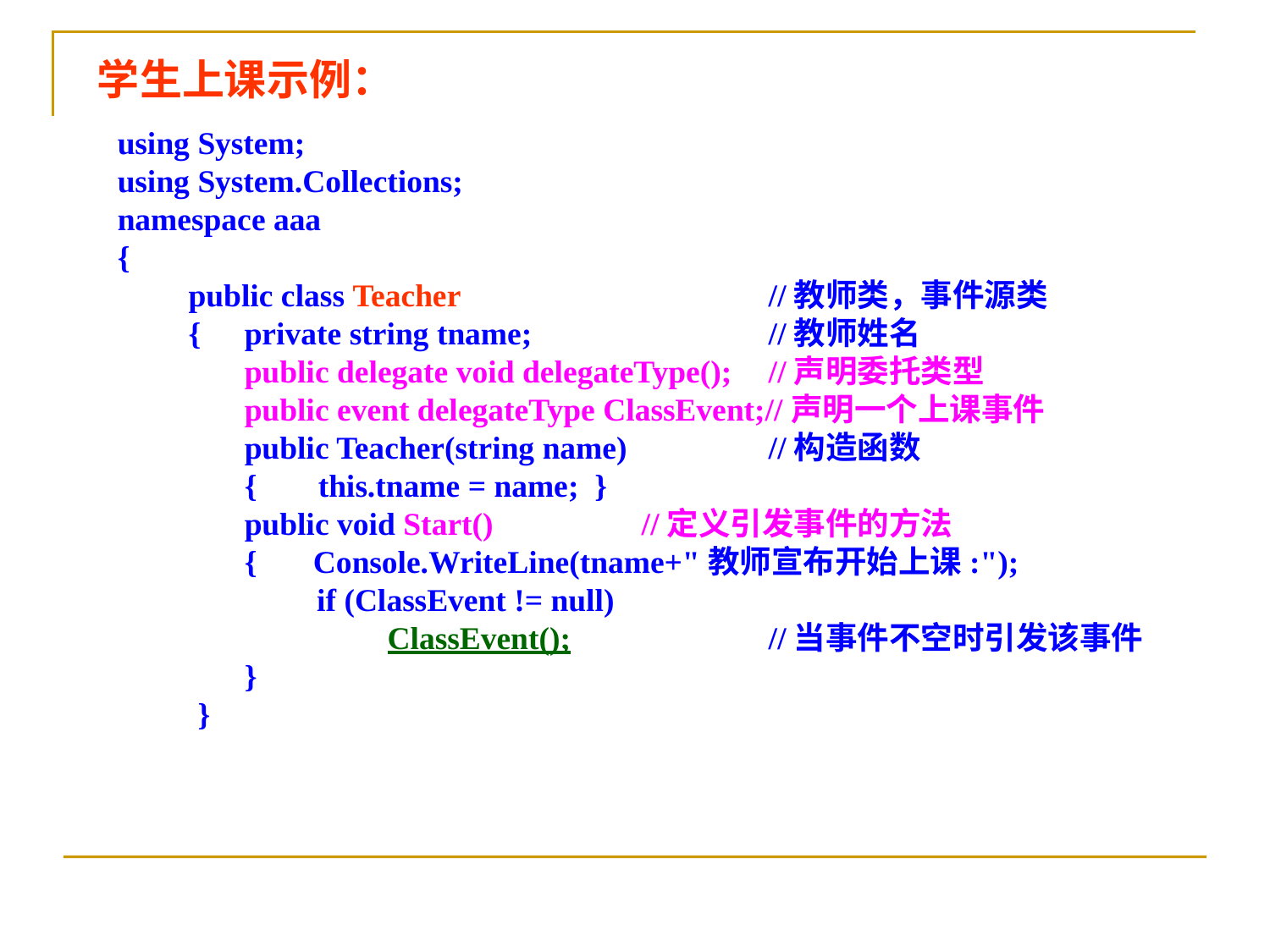

学生上课示例：
using System;
using System.Collections;
namespace aaa
{
　　public class Teacher			  //教师类，事件源类
　　{	private string tname;		  //教师姓名
	public delegate void delegateType();	  //声明委托类型
	public event delegateType ClassEvent;//声明一个上课事件
	public Teacher(string name)	  //构造函数
	{　  this.tname = name;  }
	public void Start()		  //定义引发事件的方法
	{       Console.WriteLine(tname+"教师宣布开始上课:");
	         if (ClassEvent != null)
		  ClassEvent();		  //当事件不空时引发该事件
	}
          }